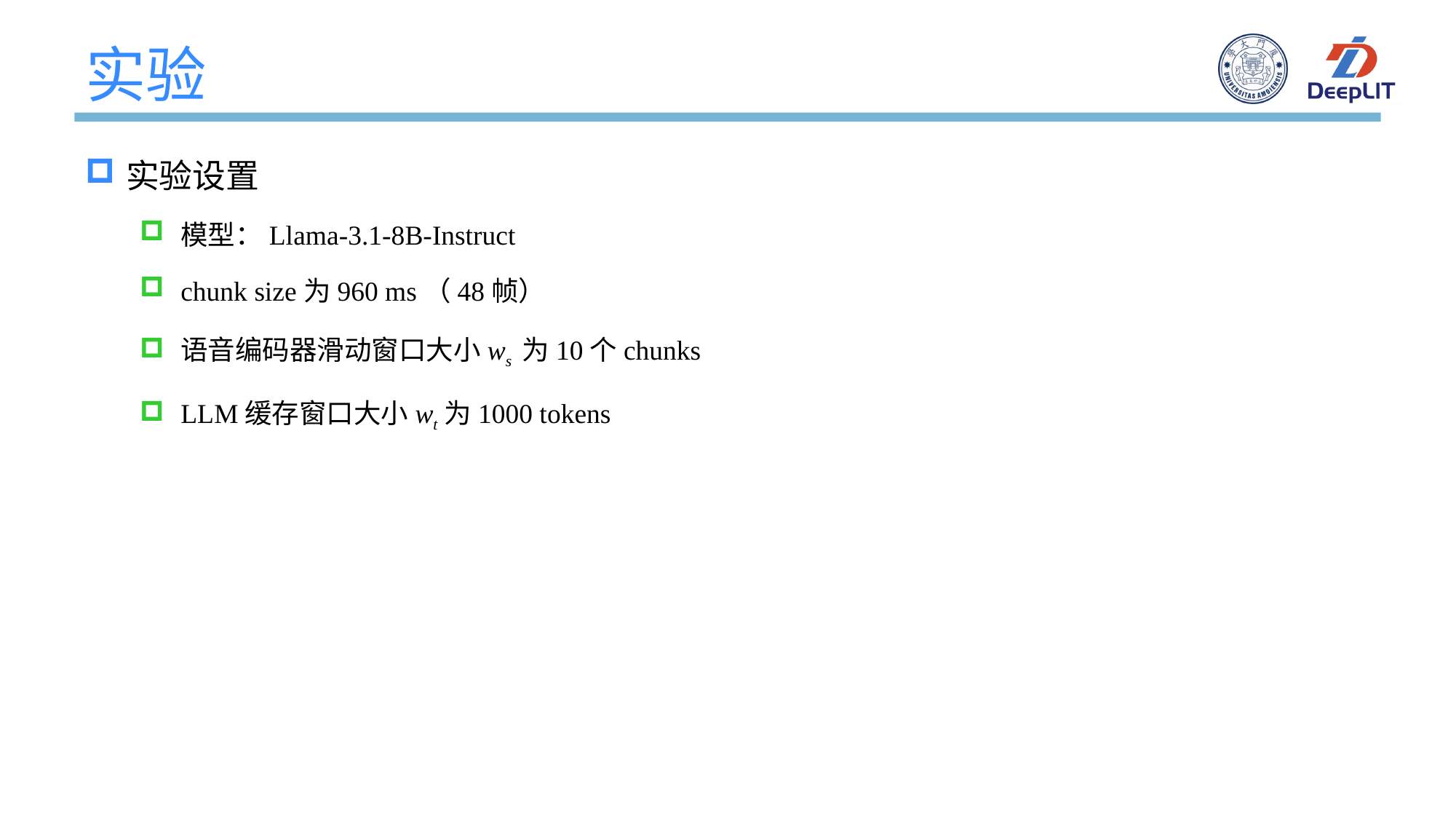

# 实验
实验设置
模型：Llama-3.1-8B-Instruct
chunk size为960 ms（48帧）
语音编码器滑动窗口大小ws 为10个chunks
LLM缓存窗口大小wt为1000 tokens